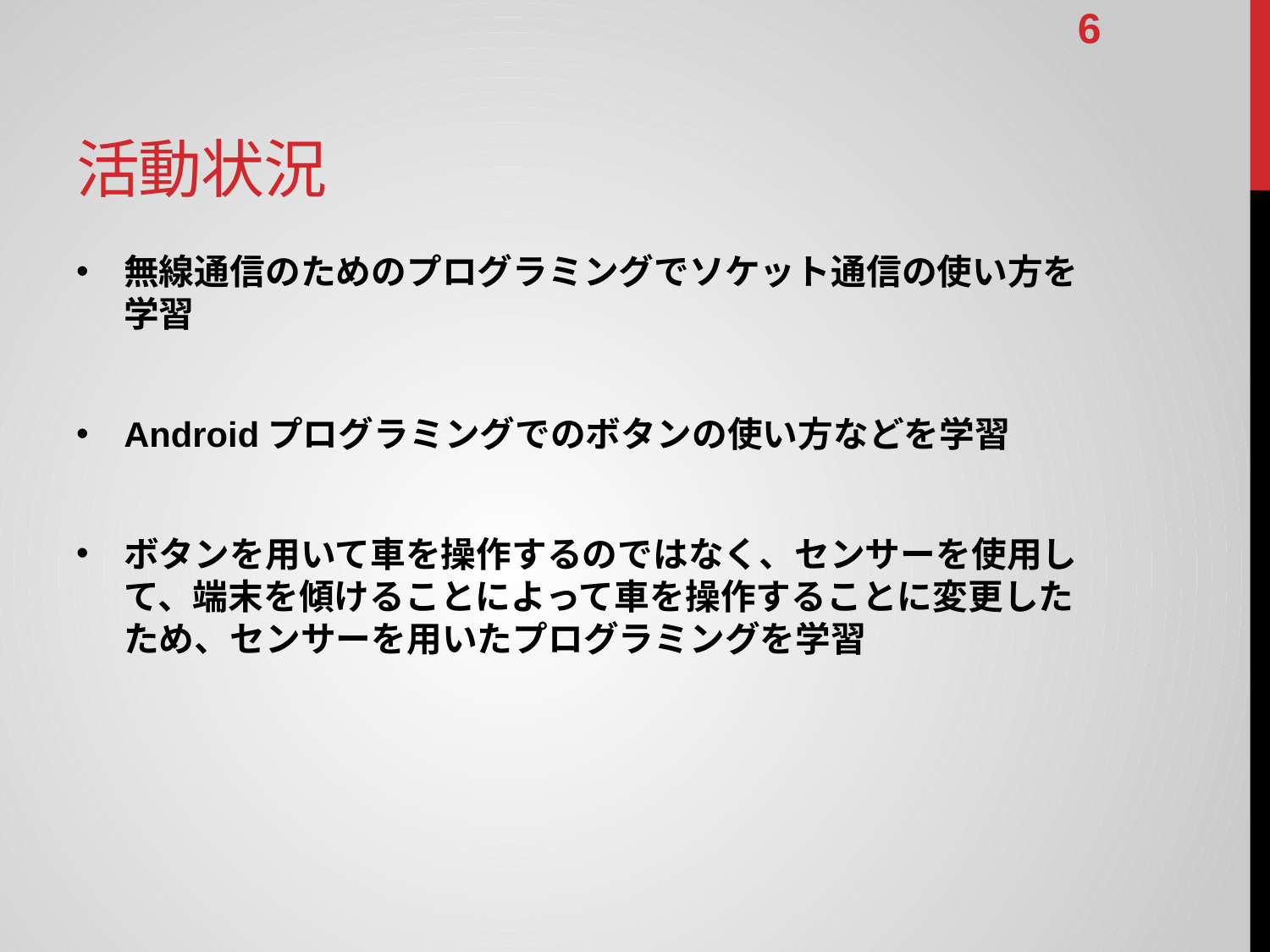

6
# 活動状況
無線通信のためのプログラミングでソケット通信の使い方を学習

Androidプログラミングでのボタンの使い方などを学習

ボタンを用いて車を操作するのではなく、センサーを使用して、端末を傾けることによって車を操作することに変更したため、センサーを用いたプログラミングを学習